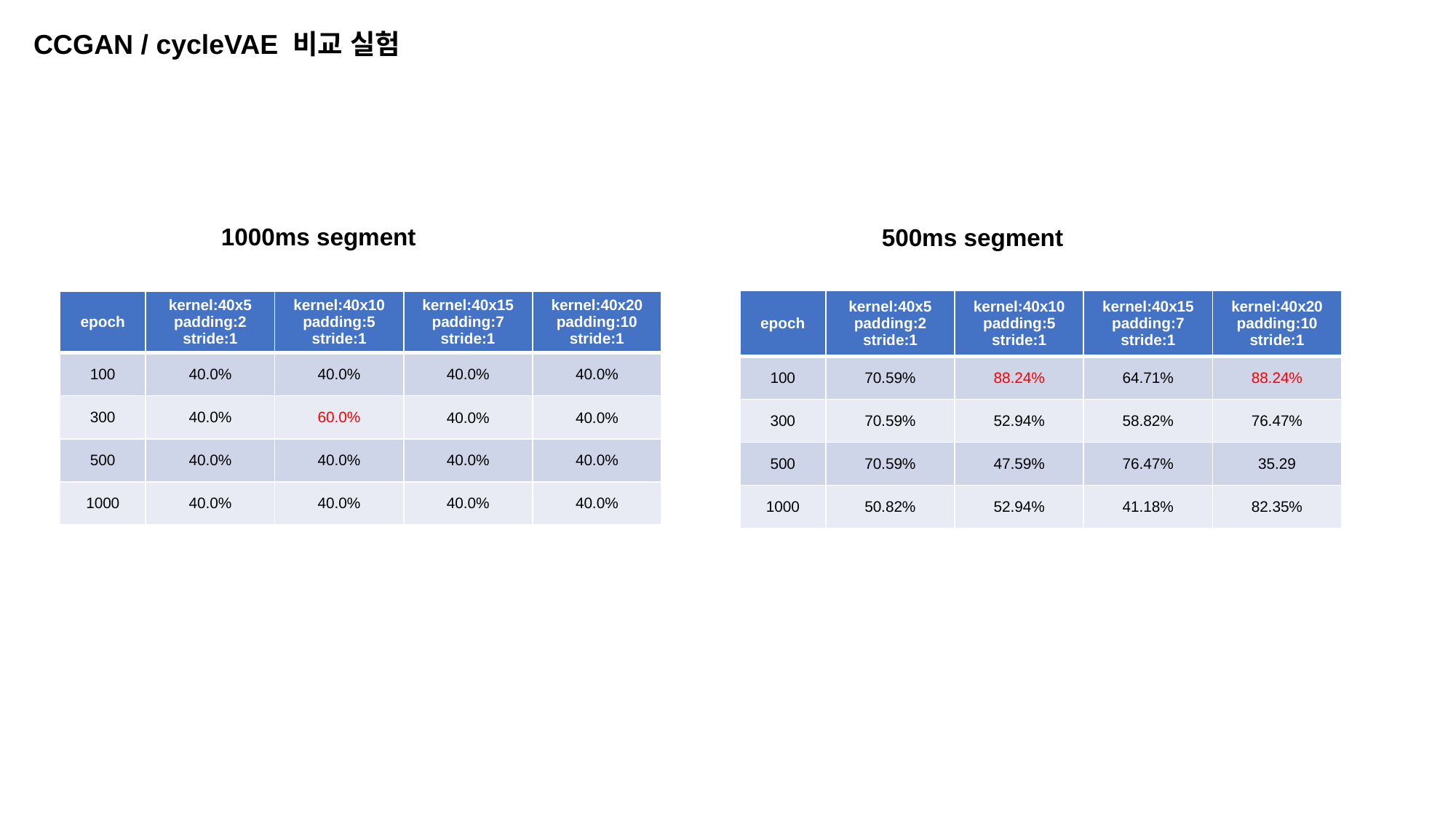

CCGAN / cycleVAE 비교 실험
1000ms segment
500ms segment
| epoch | kernel:40x5 padding:2 stride:1 | kernel:40x10 padding:5 stride:1 | kernel:40x15 padding:7 stride:1 | kernel:40x20 padding:10 stride:1 |
| --- | --- | --- | --- | --- |
| 100 | 70.59% | 88.24% | 64.71% | 88.24% |
| 300 | 70.59% | 52.94% | 58.82% | 76.47% |
| 500 | 70.59% | 47.59% | 76.47% | 35.29 |
| 1000 | 50.82% | 52.94% | 41.18% | 82.35% |
| epoch | kernel:40x5 padding:2 stride:1 | kernel:40x10 padding:5 stride:1 | kernel:40x15 padding:7 stride:1 | kernel:40x20 padding:10 stride:1 |
| --- | --- | --- | --- | --- |
| 100 | 40.0% | 40.0% | 40.0% | 40.0% |
| 300 | 40.0% | 60.0% | 40.0% | 40.0% |
| 500 | 40.0% | 40.0% | 40.0% | 40.0% |
| 1000 | 40.0% | 40.0% | 40.0% | 40.0% |